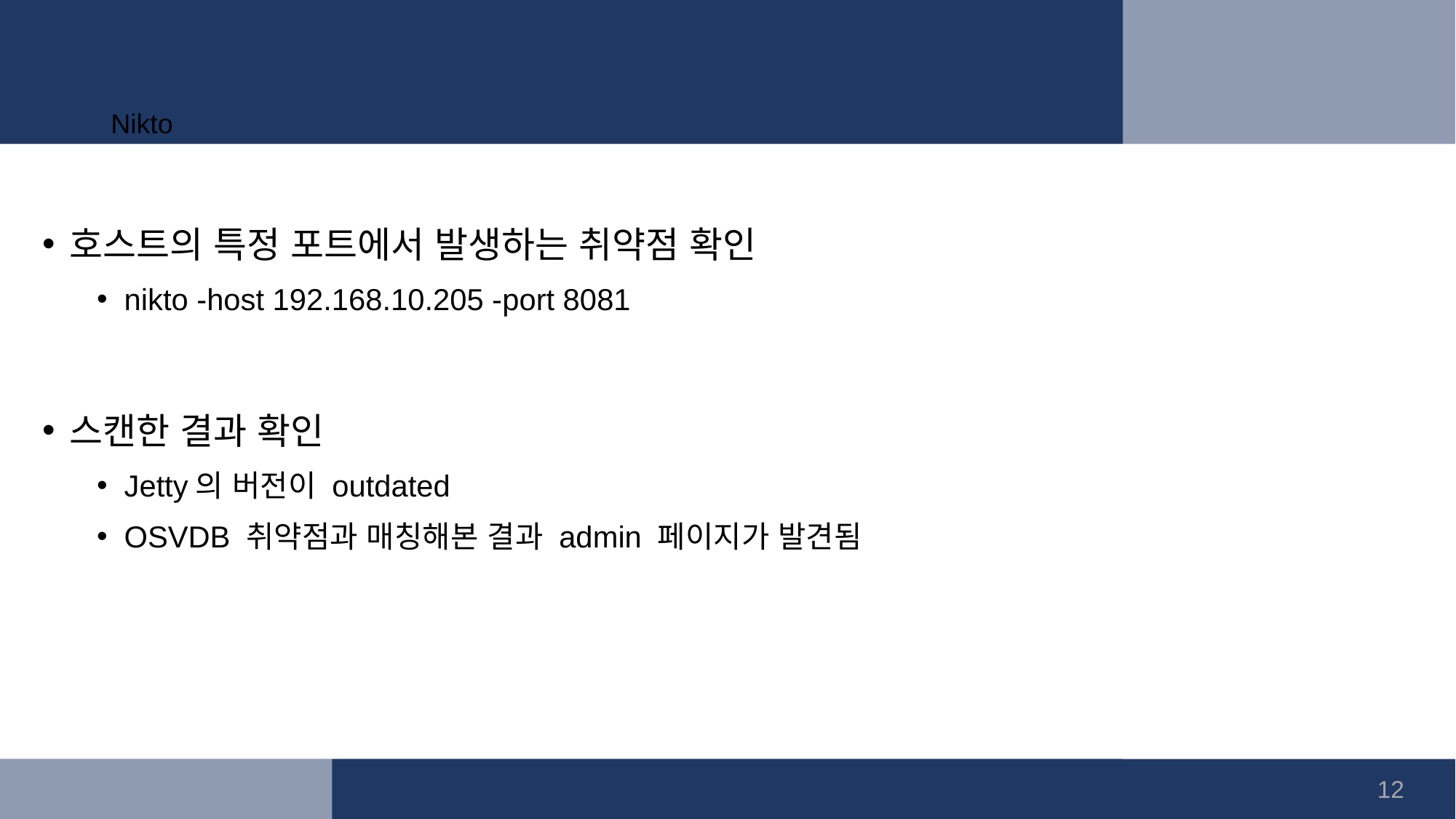

# Nikto
호스트의 특정 포트에서 발생하는 취약점 확인
nikto -host 192.168.10.205 -port 8081

스캔한 결과 확인
Jetty의 버전이 outdated
OSVDB 취약점과 매칭해본 결과 admin 페이지가 발견됨

12